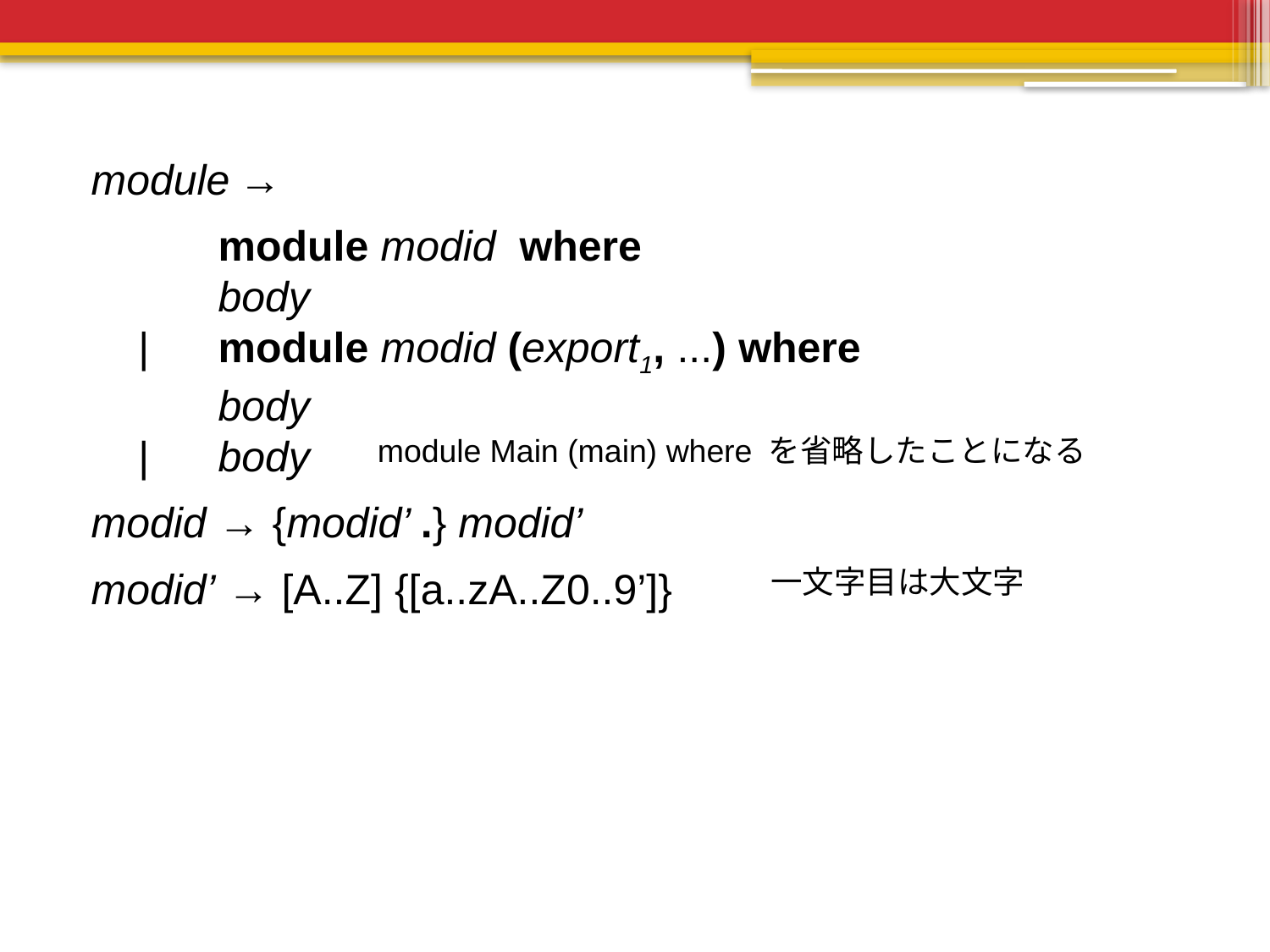

module →
	module modid  where
	body
    |	module modid (export1, ...) where
	body
    |	body
modid → {modid’ .} modid’
modid’ → [A..Z] {[a..zA..Z0..9’]}
module Main (main) where を省略したことになる
一文字目は大文字